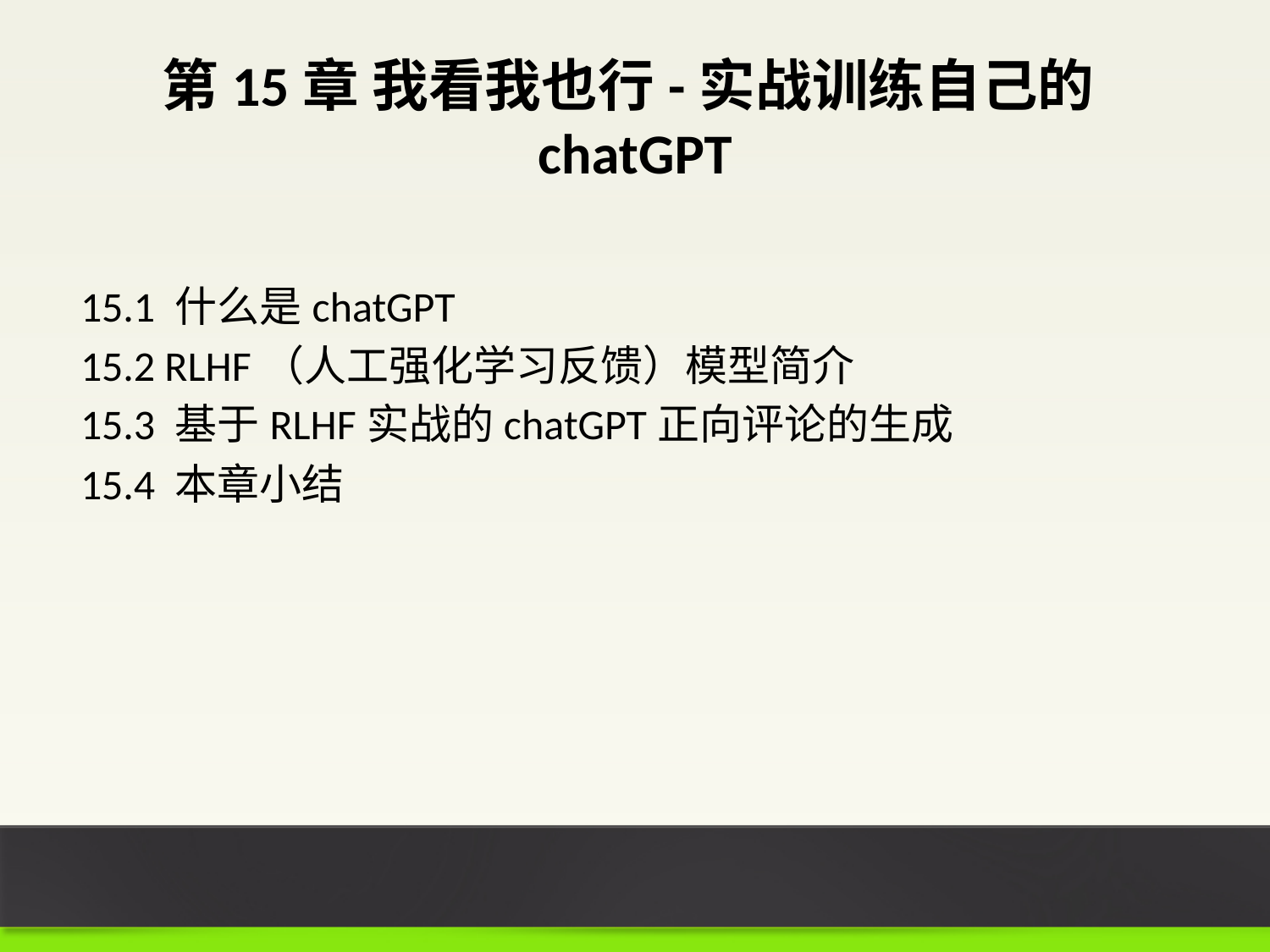

# 第15章 我看我也行-实战训练自己的chatGPT

15.1 什么是chatGPT
15.2 RLHF（人工强化学习反馈）模型简介
15.3 基于RLHF实战的chatGPT正向评论的生成
15.4 本章小结